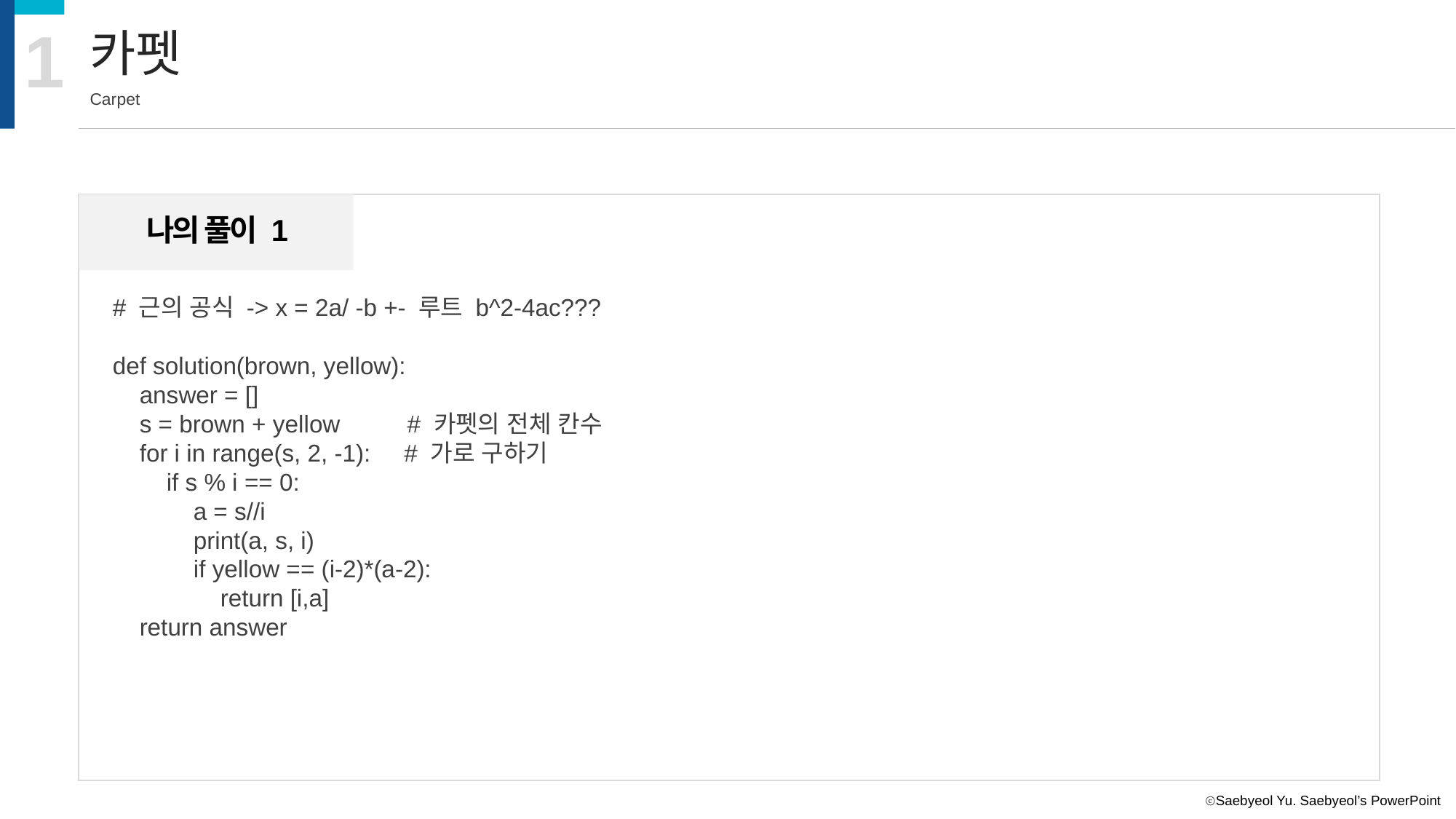

1
카펫
Carpet

나의 풀이 1
# 근의 공식 -> x = 2a/ -b +- 루트 b^2-4ac???

def solution(brown, yellow):
    answer = []
    s = brown + yellow          # 카펫의 전체 칸수
    for i in range(s, 2, -1):     # 가로 구하기
        if s % i == 0:
            a = s//i
            print(a, s, i)
            if yellow == (i-2)*(a-2):
                return [i,a]
    return answer